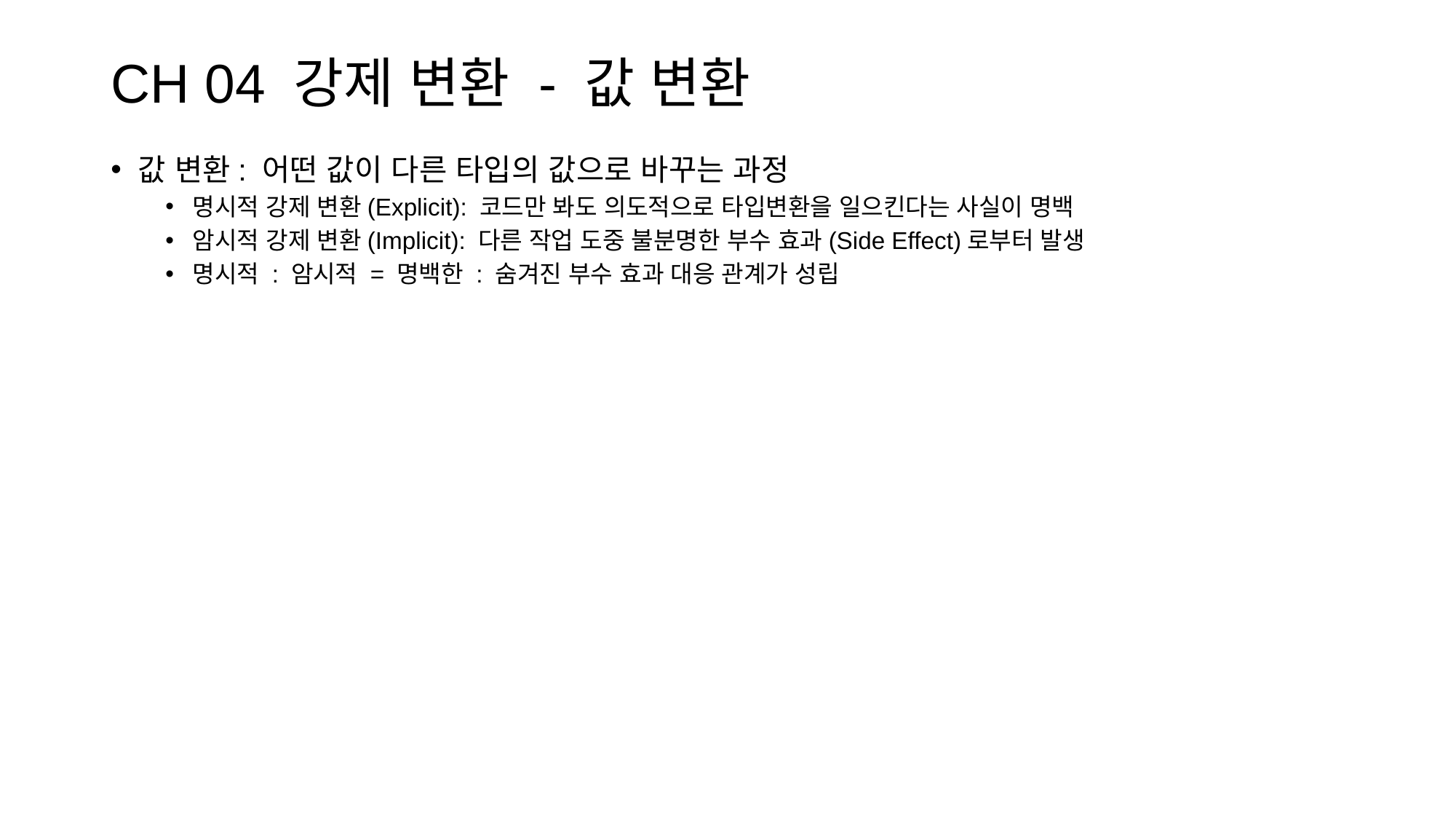

# CH 04 강제 변환 - 값 변환
값 변환: 어떤 값이 다른 타입의 값으로 바꾸는 과정
명시적 강제 변환(Explicit): 코드만 봐도 의도적으로 타입변환을 일으킨다는 사실이 명백
암시적 강제 변환(Implicit): 다른 작업 도중 불분명한 부수 효과(Side Effect)로부터 발생
명시적 : 암시적 = 명백한 : 숨겨진 부수 효과 대응 관계가 성립